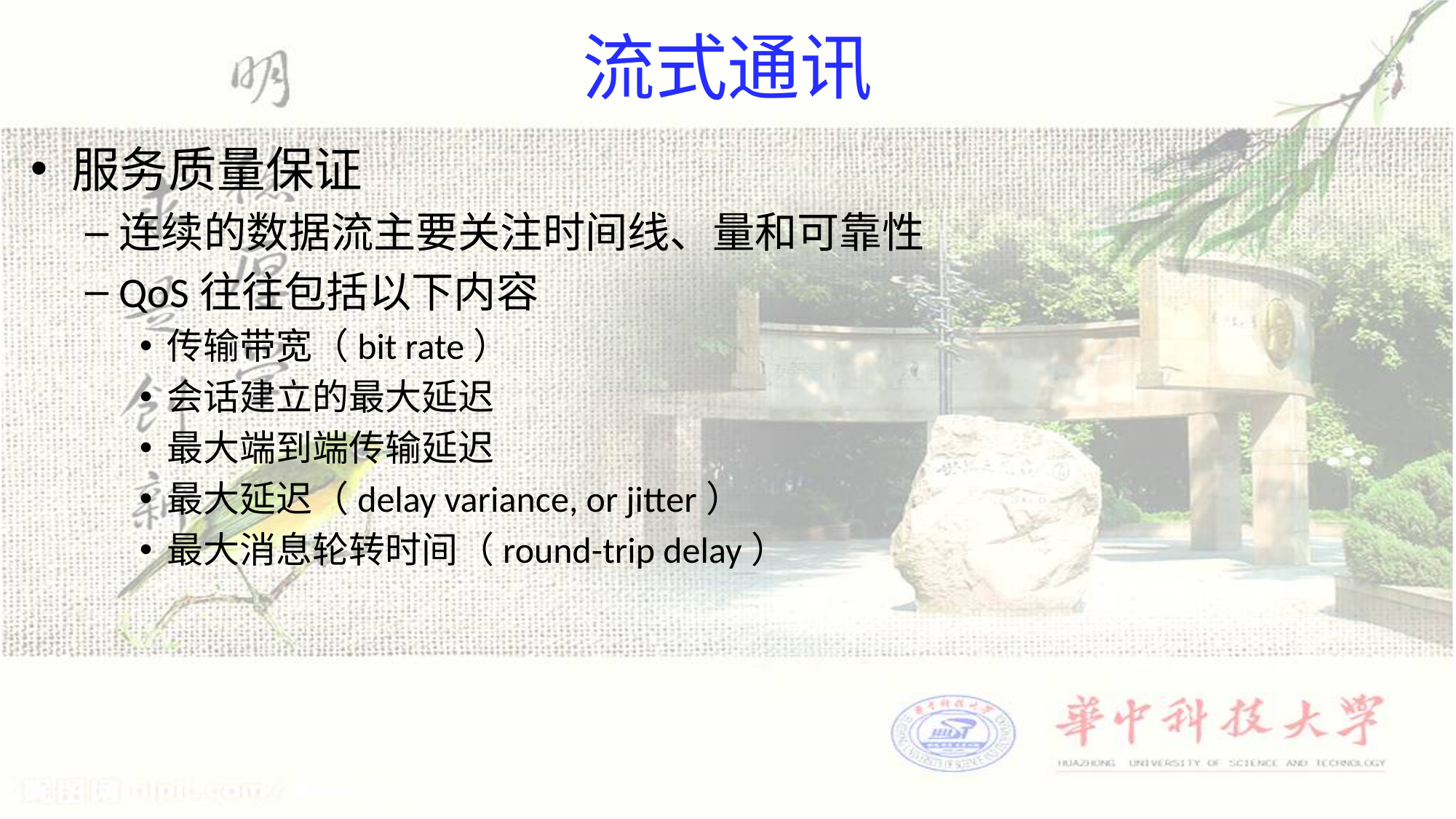

# 流式通讯
服务质量保证
连续的数据流主要关注时间线、量和可靠性
QoS往往包括以下内容
传输带宽（bit rate）
会话建立的最大延迟
最大端到端传输延迟
最大延迟（delay variance, or jitter）
最大消息轮转时间（round-trip delay）